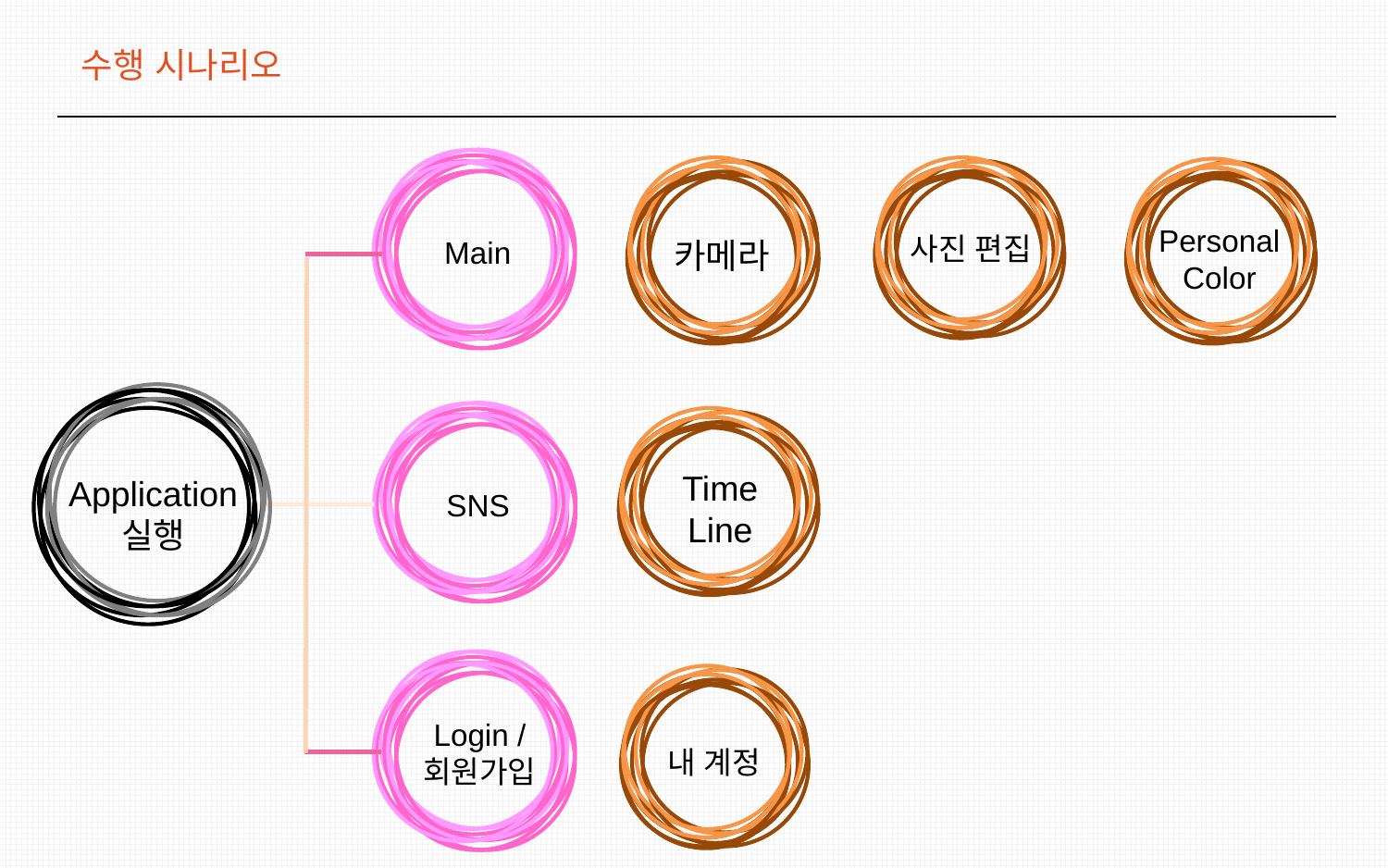

수행 시나리오

Main

카메라

사진 편집

Personal
Color

Application
실행

SNS

Time
Line

Login /
회원가입

내 계정